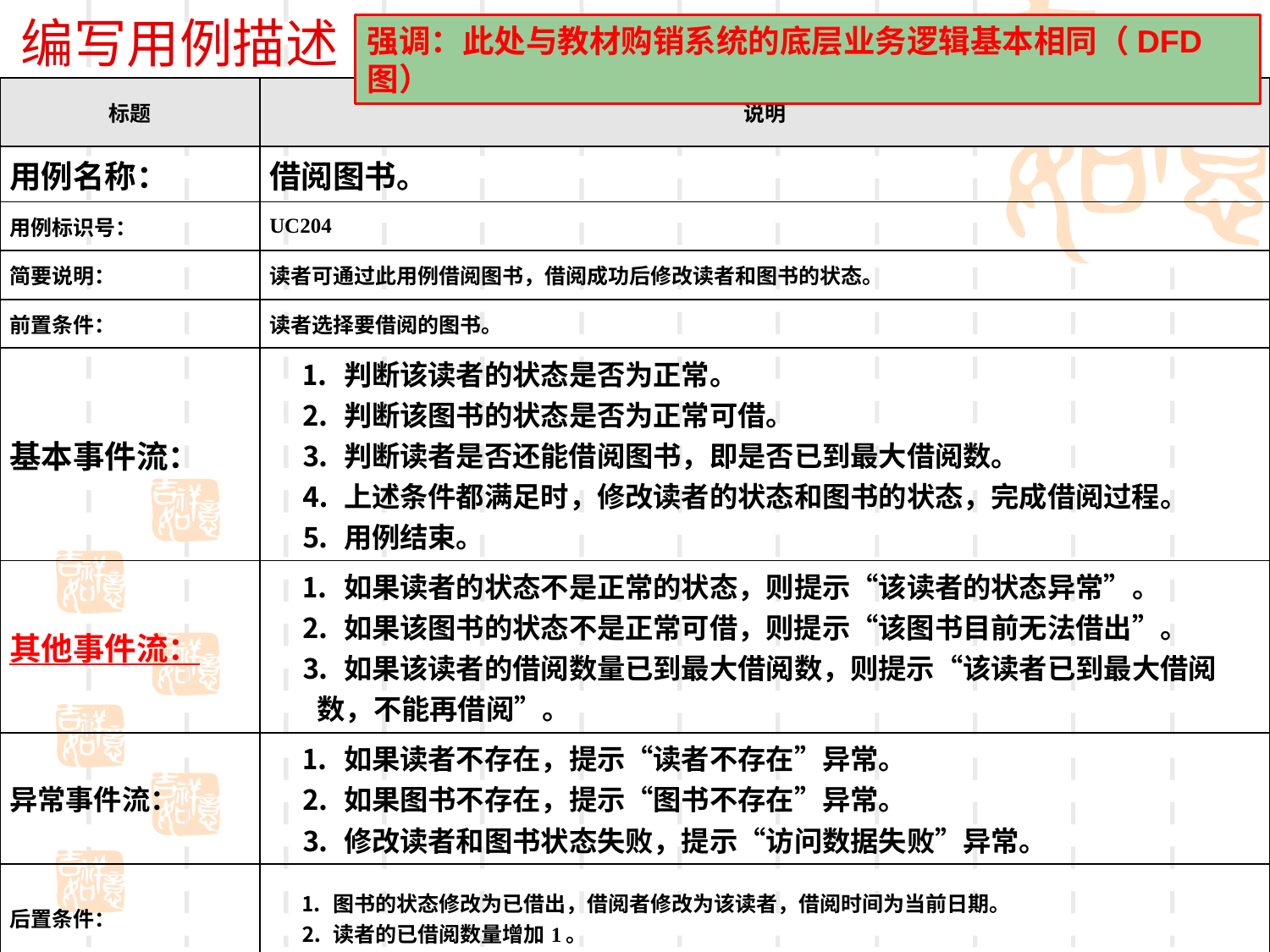

# 编写用例描述
强调：此处与教材购销系统的底层业务逻辑基本相同（DFD图）
| 标题 | 说明 |
| --- | --- |
| 用例名称： | 借阅图书。 |
| 用例标识号： | UC204 |
| 简要说明： | 读者可通过此用例借阅图书，借阅成功后修改读者和图书的状态。 |
| 前置条件： | 读者选择要借阅的图书。 |
| 基本事件流： | ⒈ 判断该读者的状态是否为正常。 ⒉ 判断该图书的状态是否为正常可借。 ⒊ 判断读者是否还能借阅图书，即是否已到最大借阅数。 ⒋ 上述条件都满足时，修改读者的状态和图书的状态，完成借阅过程。 ⒌ 用例结束。 |
| 其他事件流： | ⒈ 如果读者的状态不是正常的状态，则提示“该读者的状态异常”。 ⒉ 如果该图书的状态不是正常可借，则提示“该图书目前无法借出”。 ⒊ 如果该读者的借阅数量已到最大借阅数，则提示“该读者已到最大借阅数，不能再借阅”。 |
| 异常事件流： | ⒈ 如果读者不存在，提示“读者不存在”异常。 ⒉ 如果图书不存在，提示“图书不存在”异常。 ⒊ 修改读者和图书状态失败，提示“访问数据失败”异常。 |
| 后置条件： | ⒈ 图书的状态修改为已借出，借阅者修改为该读者，借阅时间为当前日期。 ⒉ 读者的已借阅数量增加1。 |
| 特殊需求： | 用例中的事件需进行事务处理，保持操作的一致性。 |